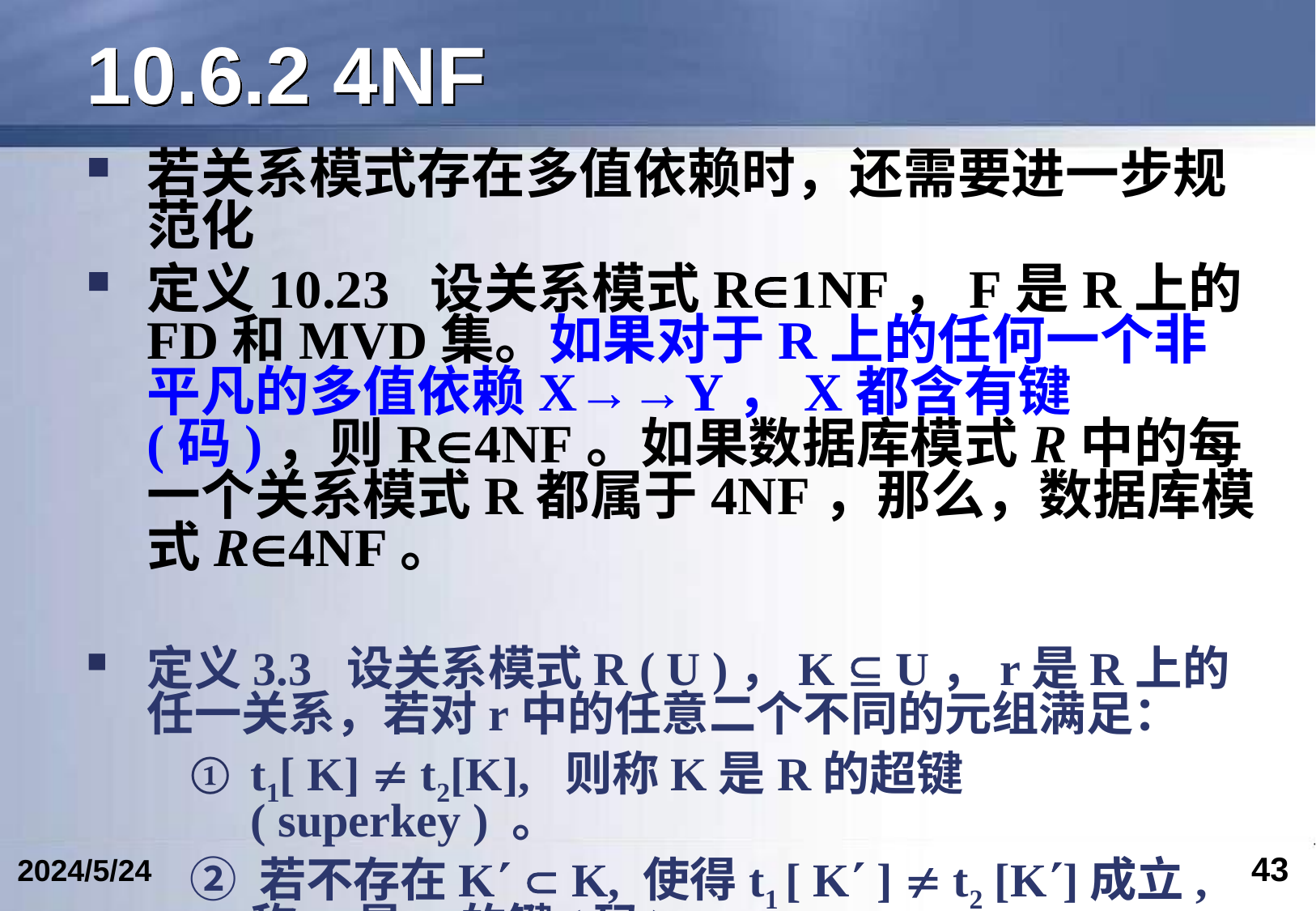

# 10.6.2 4NF
若关系模式存在多值依赖时，还需要进一步规范化
定义10.23  设关系模式R∈1NF，F是R上的FD和MVD集。如果对于R上的任何一个非平凡的多值依赖X→→Y，X都含有键(码)，则R∈4NF。如果数据库模式R中的每一个关系模式R都属于4NF，那么，数据库模式R∈4NF。

定义3.3  设关系模式R ( U )，K ⊆ U，r是R上的任一关系，若对r中的任意二个不同的元组满足：
t1[ K] ≠ t2[K],  则称K是R的超键( superkey ) 。
② 若不存在K′ ⊂ K, 使得t1 [ K′ ] ≠ t2 [K′]成立, 称K是R的键(码)
43
2024/5/24